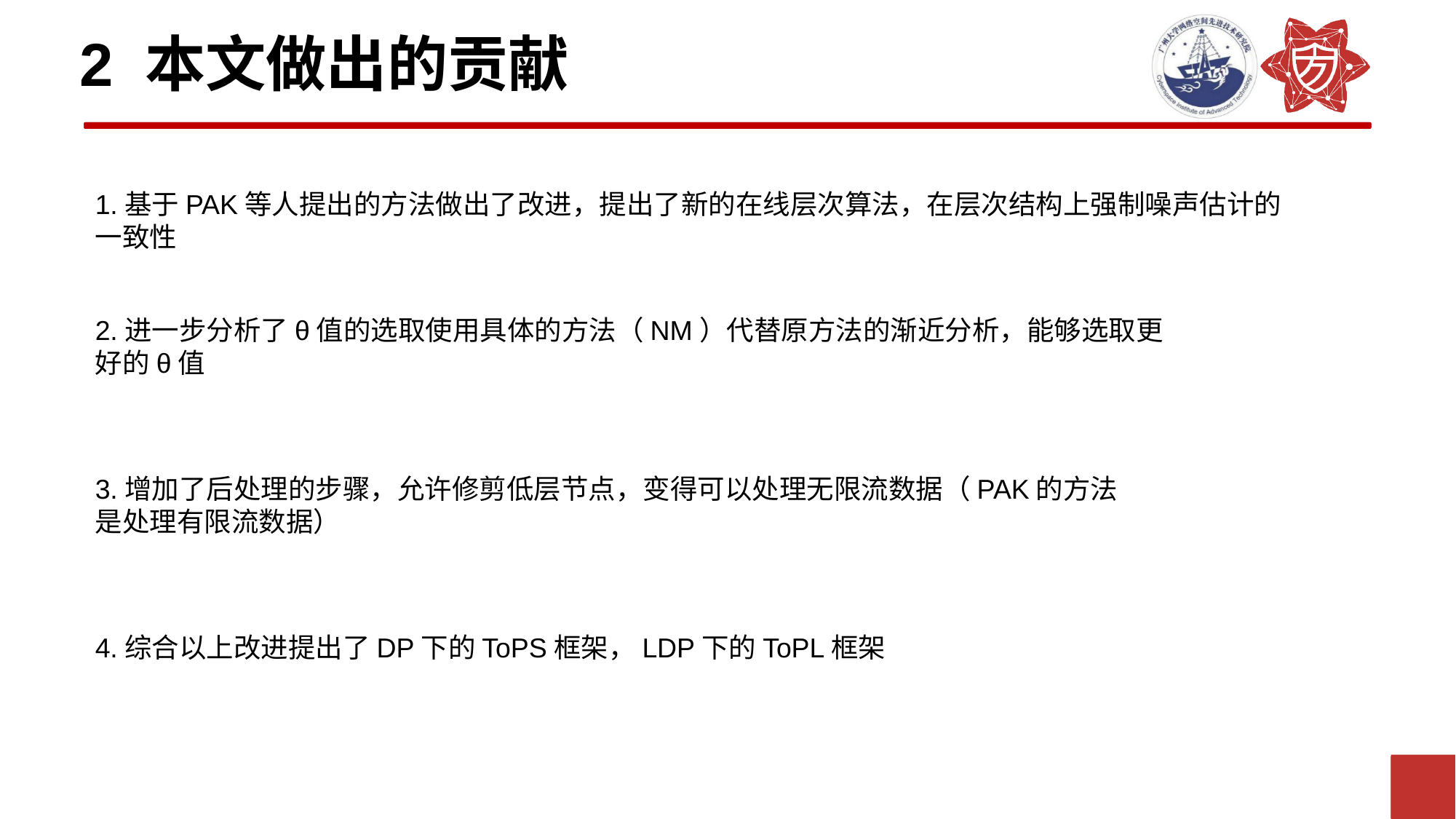

2 本文做出的贡献

1.基于PAK等人提出的方法做出了改进，提出了新的在线层次算法，在层次结构上强制噪声估计的一致性
2.进一步分析了θ值的选取使用具体的方法（NM）代替原方法的渐近分析，能够选取更好的θ值
3.增加了后处理的步骤，允许修剪低层节点，变得可以处理无限流数据（PAK的方法是处理有限流数据）
4.综合以上改进提出了DP下的ToPS框架，LDP下的ToPL框架

12